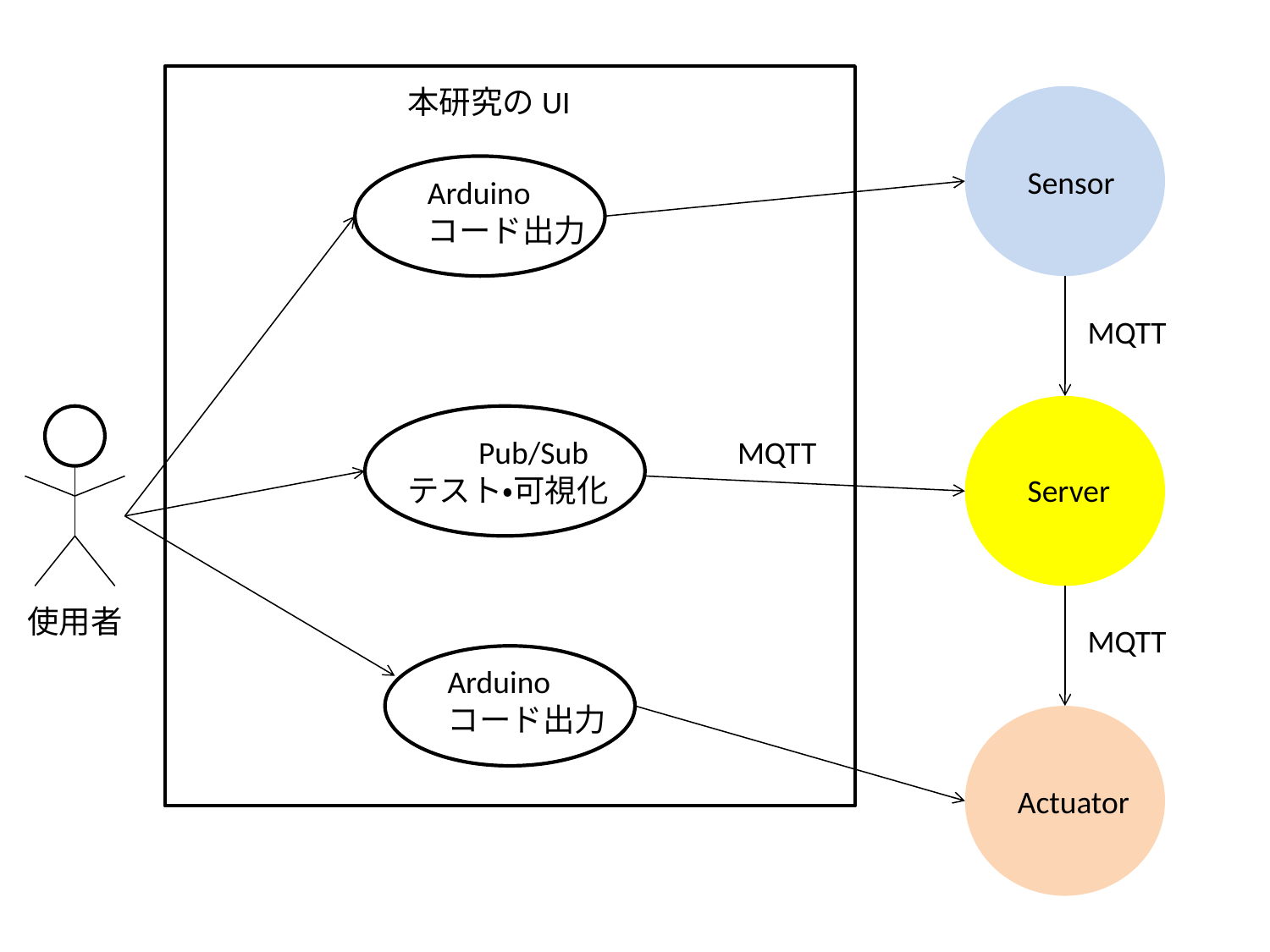

本研究のUI

Sensor
Arduino
コード出力
MQTT

　　Pub/Sub
テスト・可視化
MQTT
Server
使用者
MQTT

Arduino
コード出力

Actuator